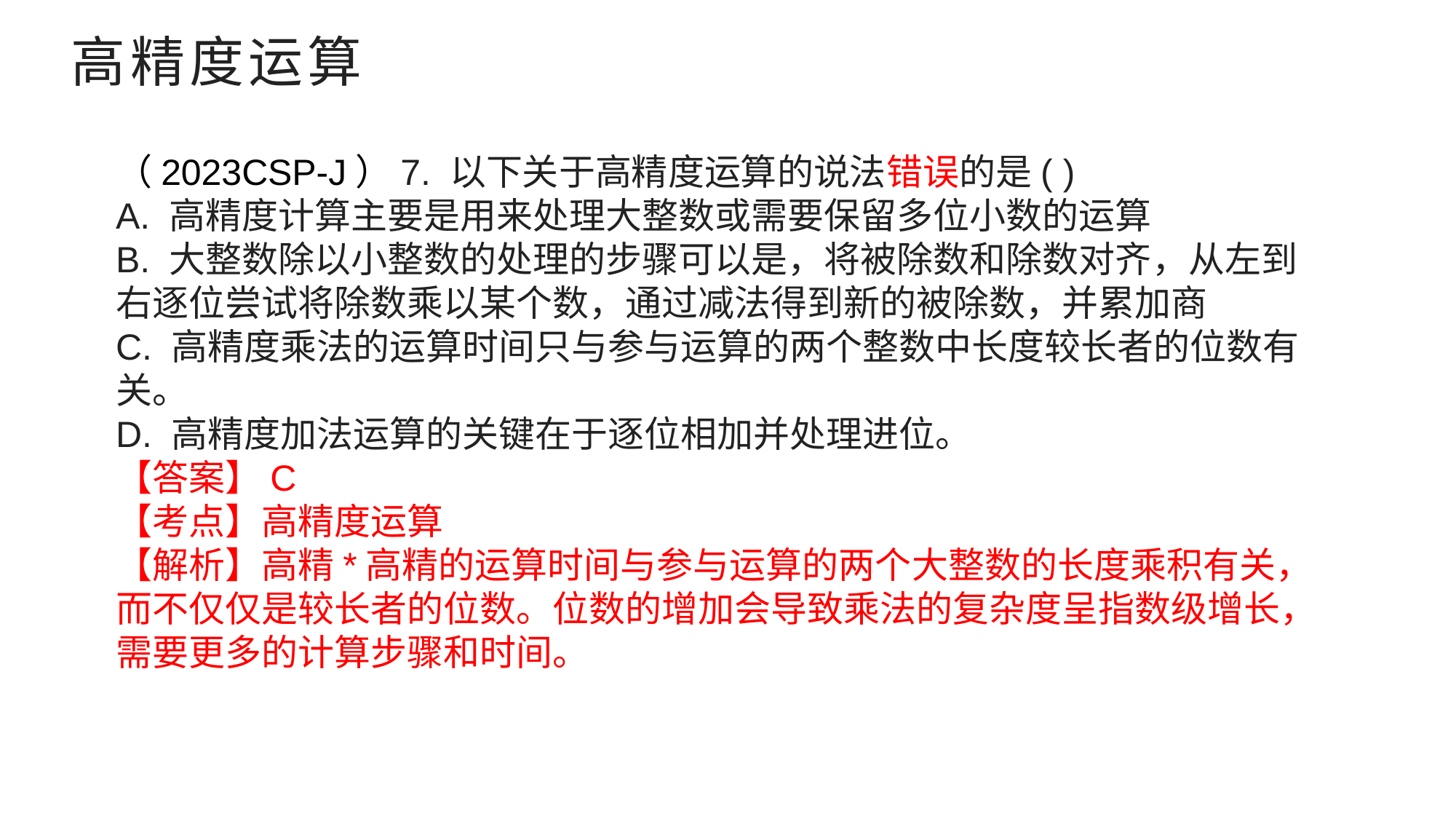

# 高精度运算
（2023CSP-J）7. 以下关于高精度运算的说法错误的是( )
A. 高精度计算主要是用来处理大整数或需要保留多位小数的运算
B. 大整数除以小整数的处理的步骤可以是，将被除数和除数对齐，从左到右逐位尝试将除数乘以某个数，通过减法得到新的被除数，并累加商
C. 高精度乘法的运算时间只与参与运算的两个整数中长度较长者的位数有关。
D. 高精度加法运算的关键在于逐位相加并处理进位。
【答案】C
【考点】高精度运算
【解析】高精*高精的运算时间与参与运算的两个大整数的长度乘积有关，而不仅仅是较长者的位数。位数的增加会导致乘法的复杂度呈指数级增长，需要更多的计算步骤和时间。